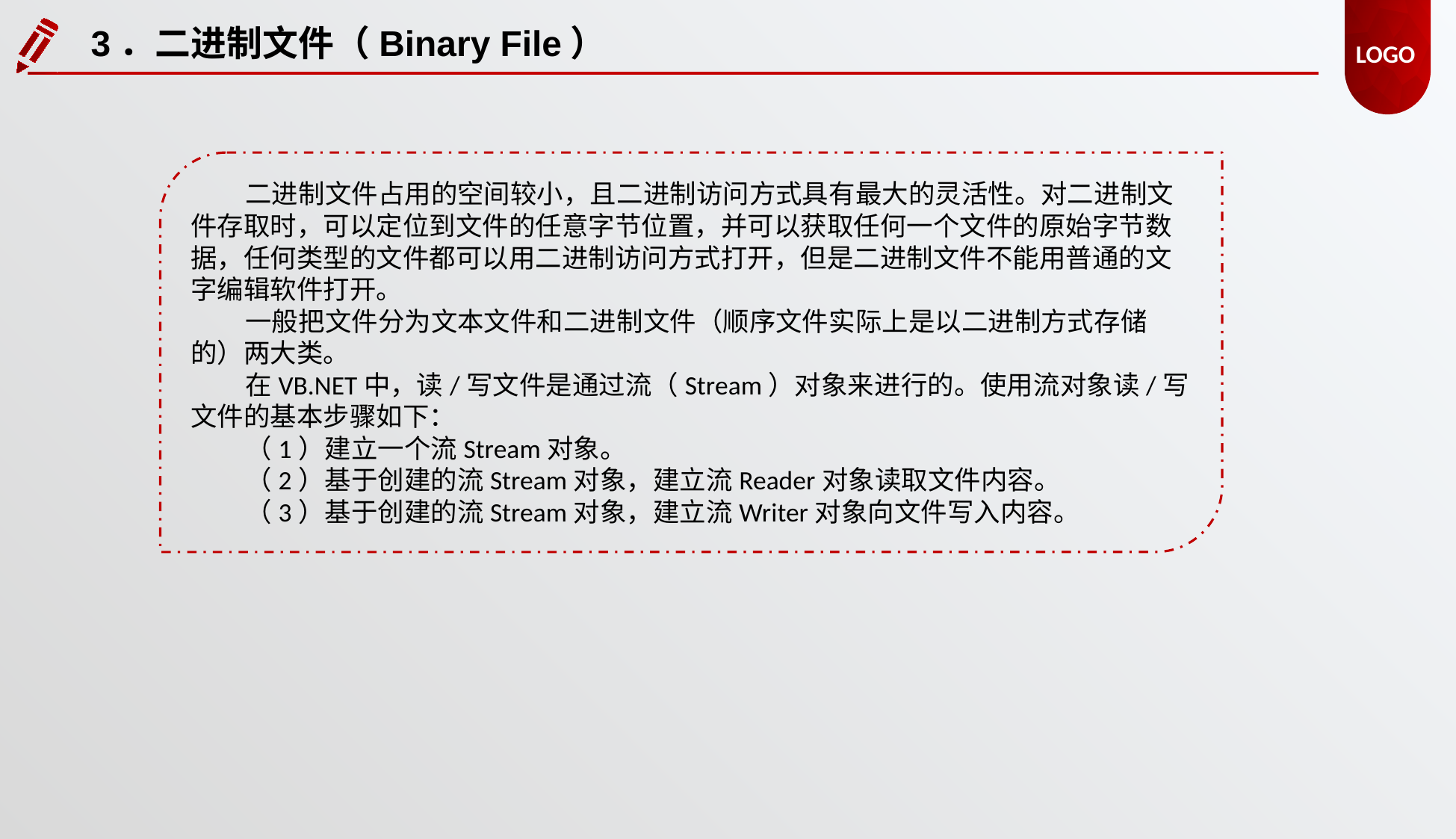

3．二进制文件（Binary File）
二进制文件占用的空间较小，且二进制访问方式具有最大的灵活性。对二进制文件存取时，可以定位到文件的任意字节位置，并可以获取任何一个文件的原始字节数据，任何类型的文件都可以用二进制访问方式打开，但是二进制文件不能用普通的文字编辑软件打开。
一般把文件分为文本文件和二进制文件（顺序文件实际上是以二进制方式存储的）两大类。
在VB.NET中，读/写文件是通过流（Stream）对象来进行的。使用流对象读/写文件的基本步骤如下：
（1）建立一个流Stream对象。
（2）基于创建的流Stream对象，建立流Reader对象读取文件内容。
（3）基于创建的流Stream对象，建立流Writer对象向文件写入内容。